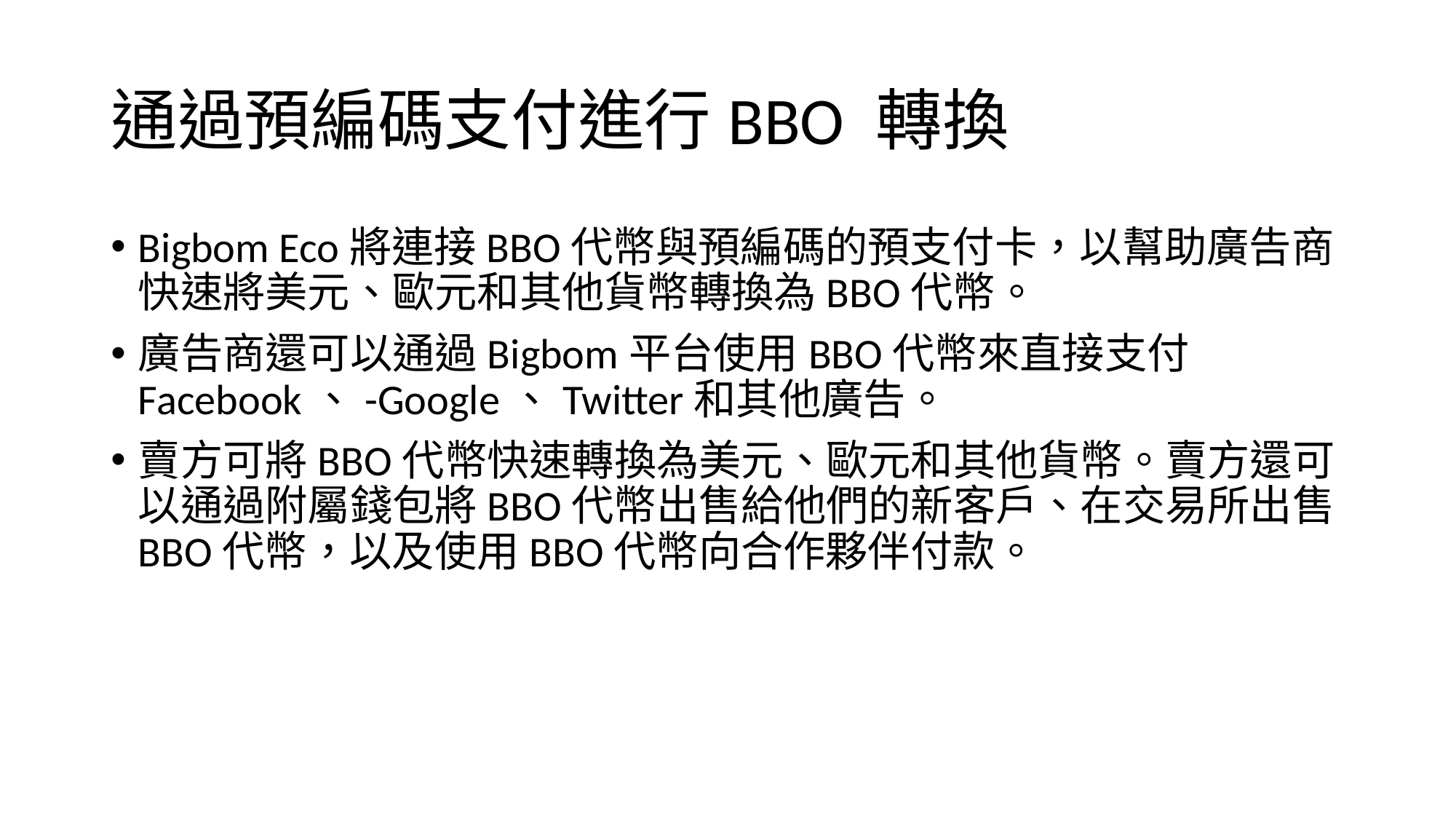

# 通過預編碼支付進行BBO 轉換
Bigbom Eco將連接BBO代幣與預編碼的預支付卡，以幫助廣告商快速將美元、歐元和其他貨幣轉換為BBO代幣。
廣告商還可以通過Bigbom平台使用BBO代幣來直接支付Facebook、-Google、Twitter和其他廣告。
賣方可將BBO代幣快速轉換為美元、歐元和其他貨幣。賣方還可以通過附屬錢包將BBO代幣出售給他們的新客戶、在交易所出售BBO代幣，以及使用BBO代幣向合作夥伴付款。